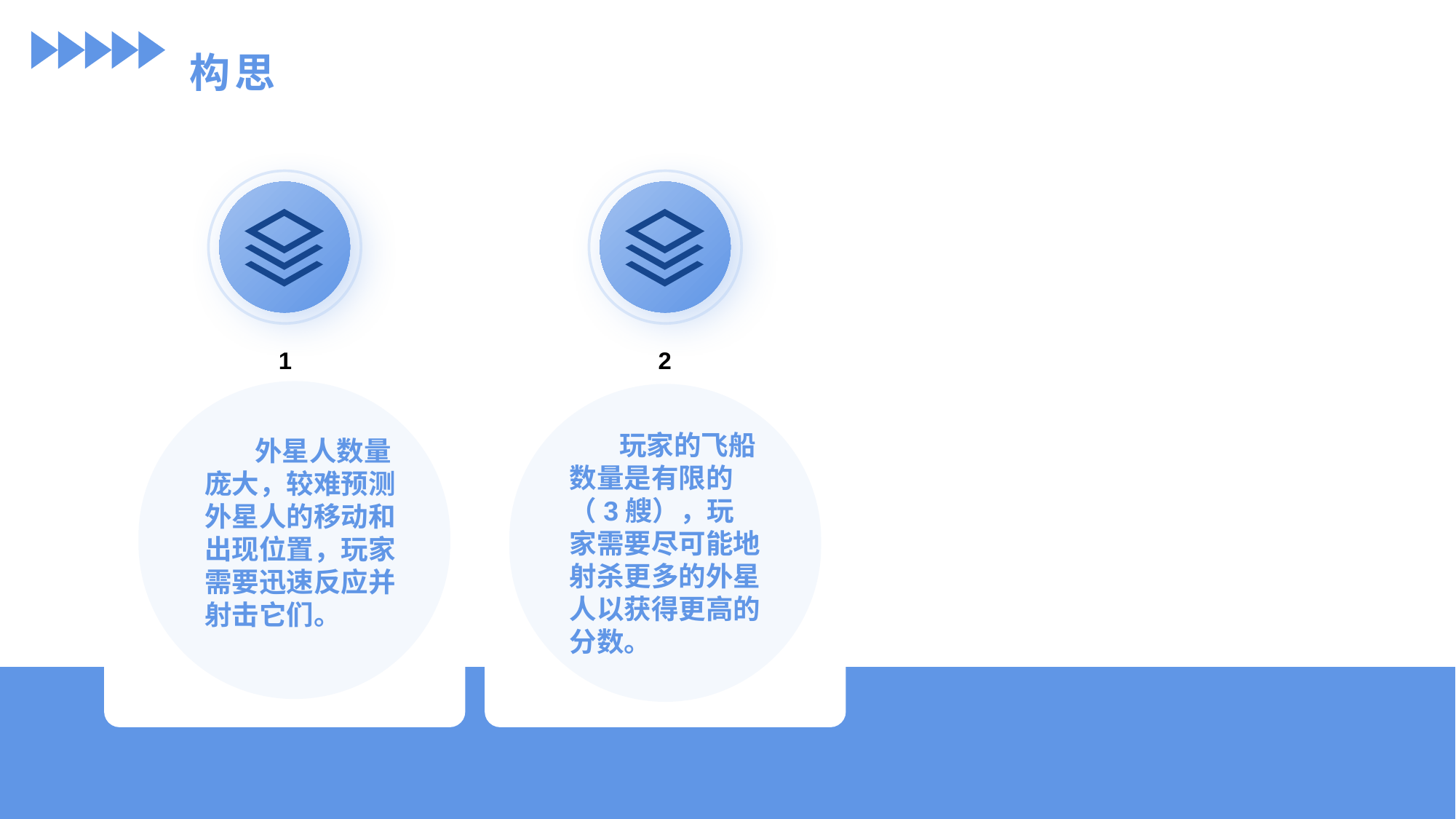

构思

1
2

       外星人数量庞大，较难预测外星人的移动和出现位置，玩家需要迅速反应并射击它们。
       玩家的飞船数量是有限的（3艘），玩家需要尽可能地射杀更多的外星人以获得更高的分数。